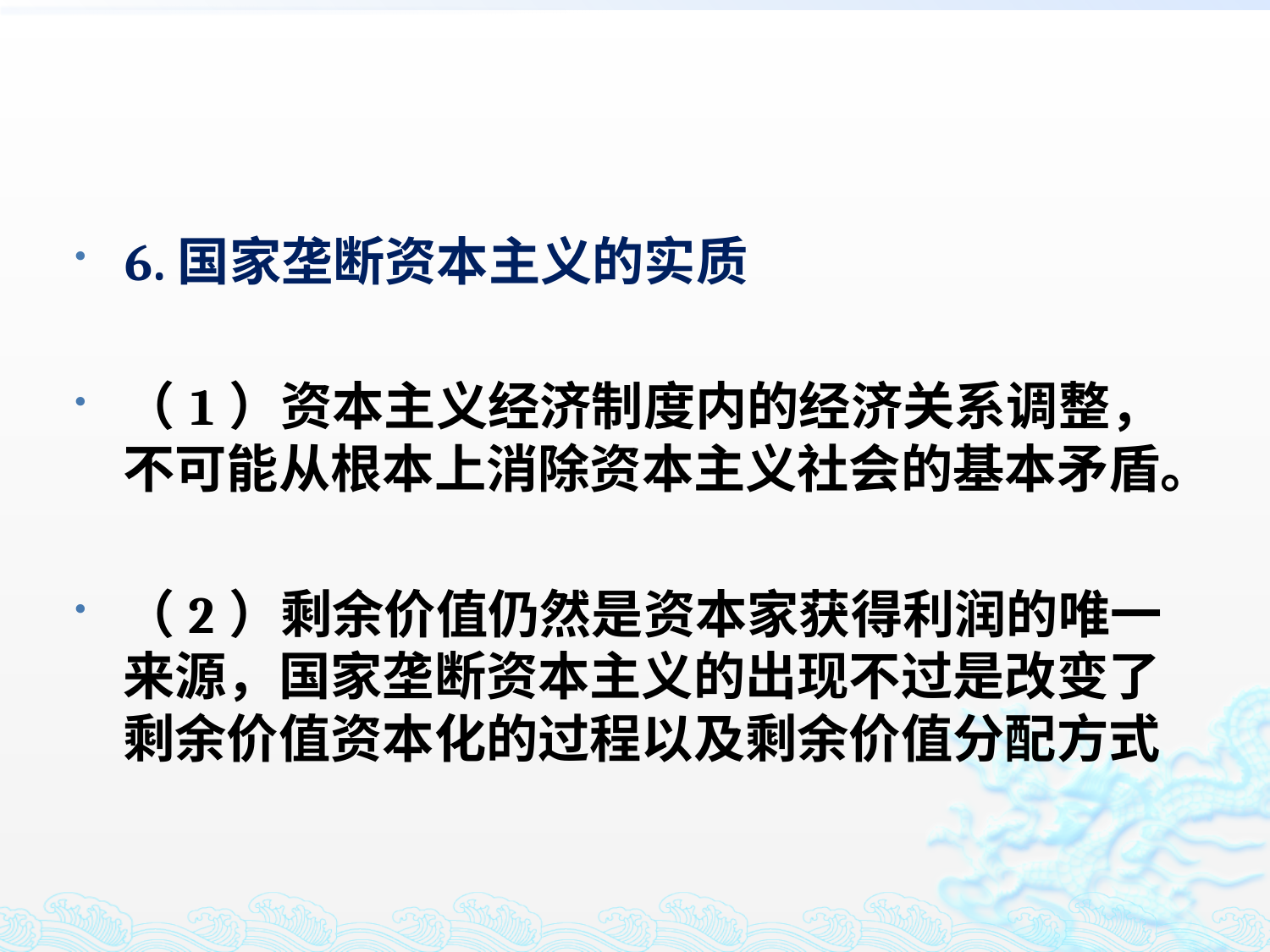

6.国家垄断资本主义的实质

（1）资本主义经济制度内的经济关系调整，不可能从根本上消除资本主义社会的基本矛盾。

（2）剩余价值仍然是资本家获得利润的唯一来源，国家垄断资本主义的出现不过是改变了剩余价值资本化的过程以及剩余价值分配方式